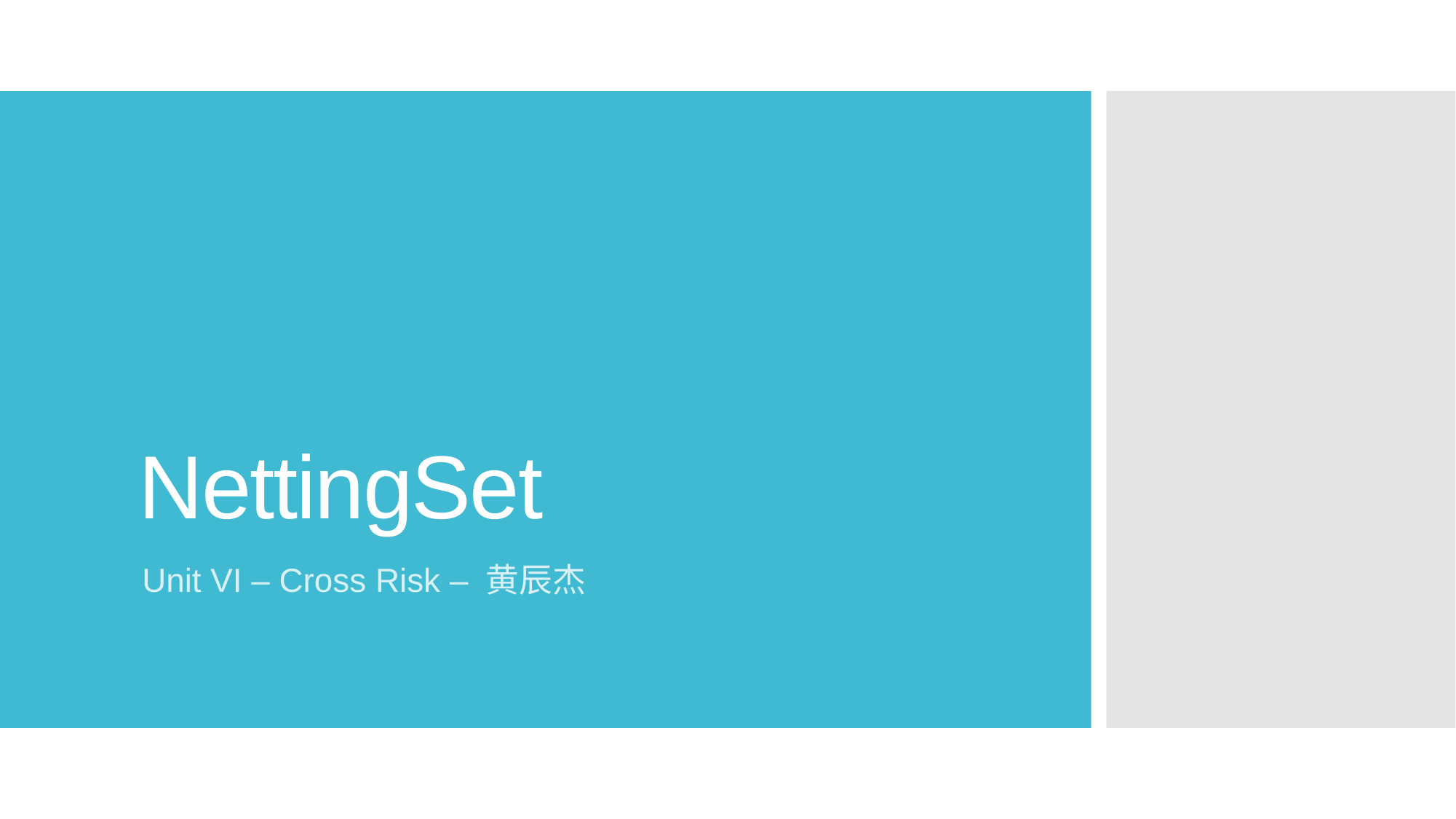

# NettingSet
Unit VI – Cross Risk – 黄辰杰